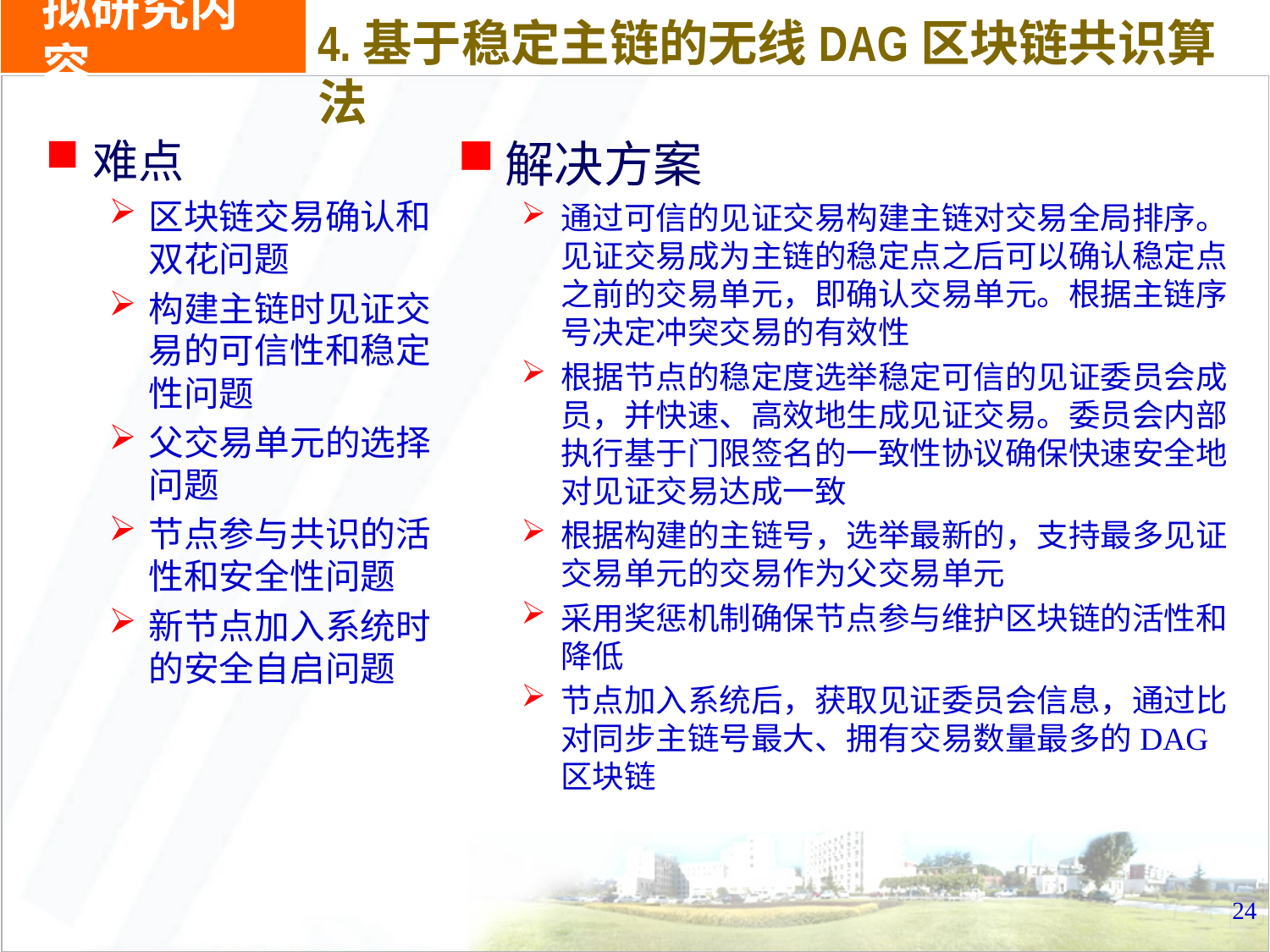

# 拟研究内容
4.基于稳定主链的无线DAG区块链共识算法

难点
区块链交易确认和双花问题
构建主链时见证交易的可信性和稳定性问题
父交易单元的选择问题
节点参与共识的活性和安全性问题
新节点加入系统时的安全自启问题

解决方案
通过可信的见证交易构建主链对交易全局排序。见证交易成为主链的稳定点之后可以确认稳定点之前的交易单元，即确认交易单元。根据主链序号决定冲突交易的有效性
根据节点的稳定度选举稳定可信的见证委员会成员，并快速、高效地生成见证交易。委员会内部执行基于门限签名的一致性协议确保快速安全地对见证交易达成一致
根据构建的主链号，选举最新的，支持最多见证交易单元的交易作为父交易单元
采用奖惩机制确保节点参与维护区块链的活性和降低
节点加入系统后，获取见证委员会信息，通过比对同步主链号最大、拥有交易数量最多的DAG区块链

24